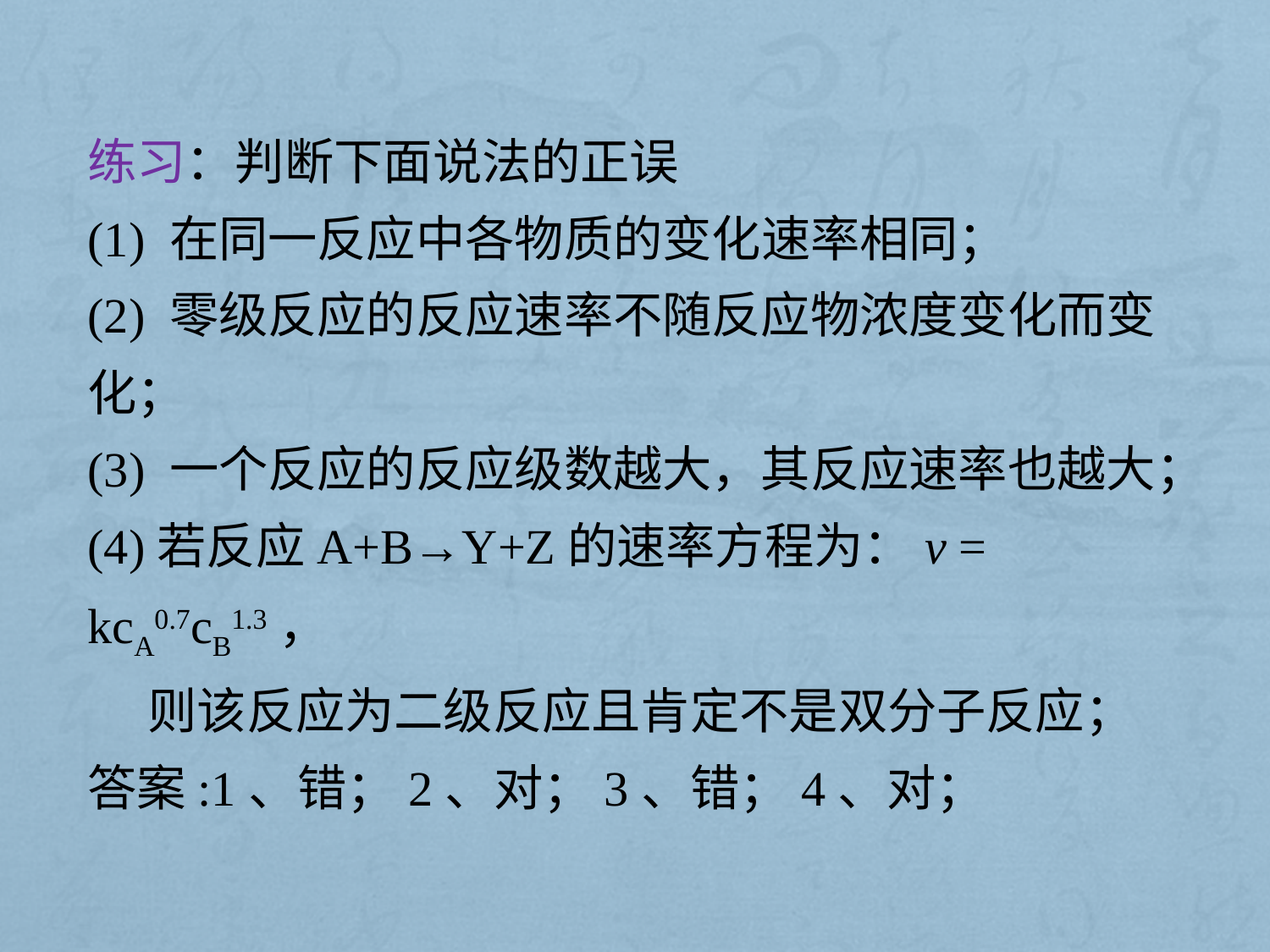

练习：判断下面说法的正误
(1) 在同一反应中各物质的变化速率相同；
(2) 零级反应的反应速率不随反应物浓度变化而变化；
(3) 一个反应的反应级数越大，其反应速率也越大；
(4)若反应A+B→Y+Z的速率方程为：v = kcA0.7cB1.3，
　 则该反应为二级反应且肯定不是双分子反应；
答案:1、错；2、对；3、错；4、对；